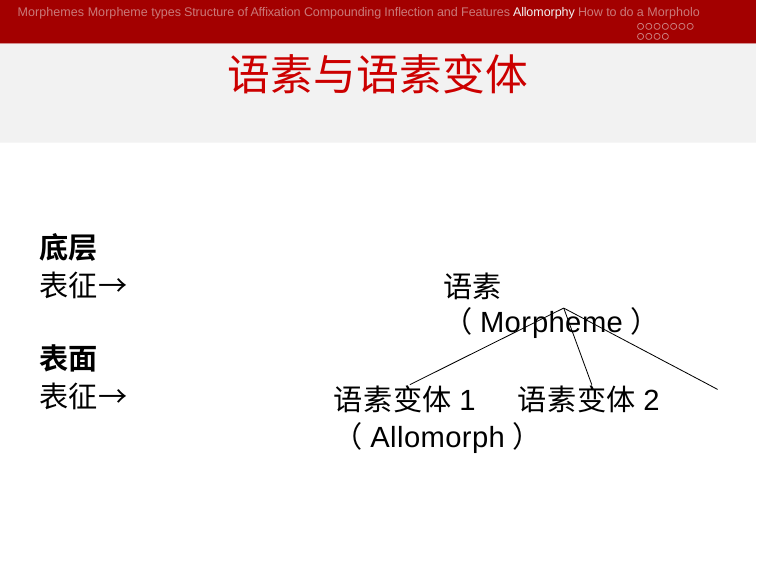

Morphemes Morpheme types Structure of Affixation Compounding Inflection and Features Allomorphy How to do a Morpholo
# 语素与语素变体
底层
表征→
表面
表征→

语素（Morpheme）

语素变体1	语素变体2
（Allomorph）